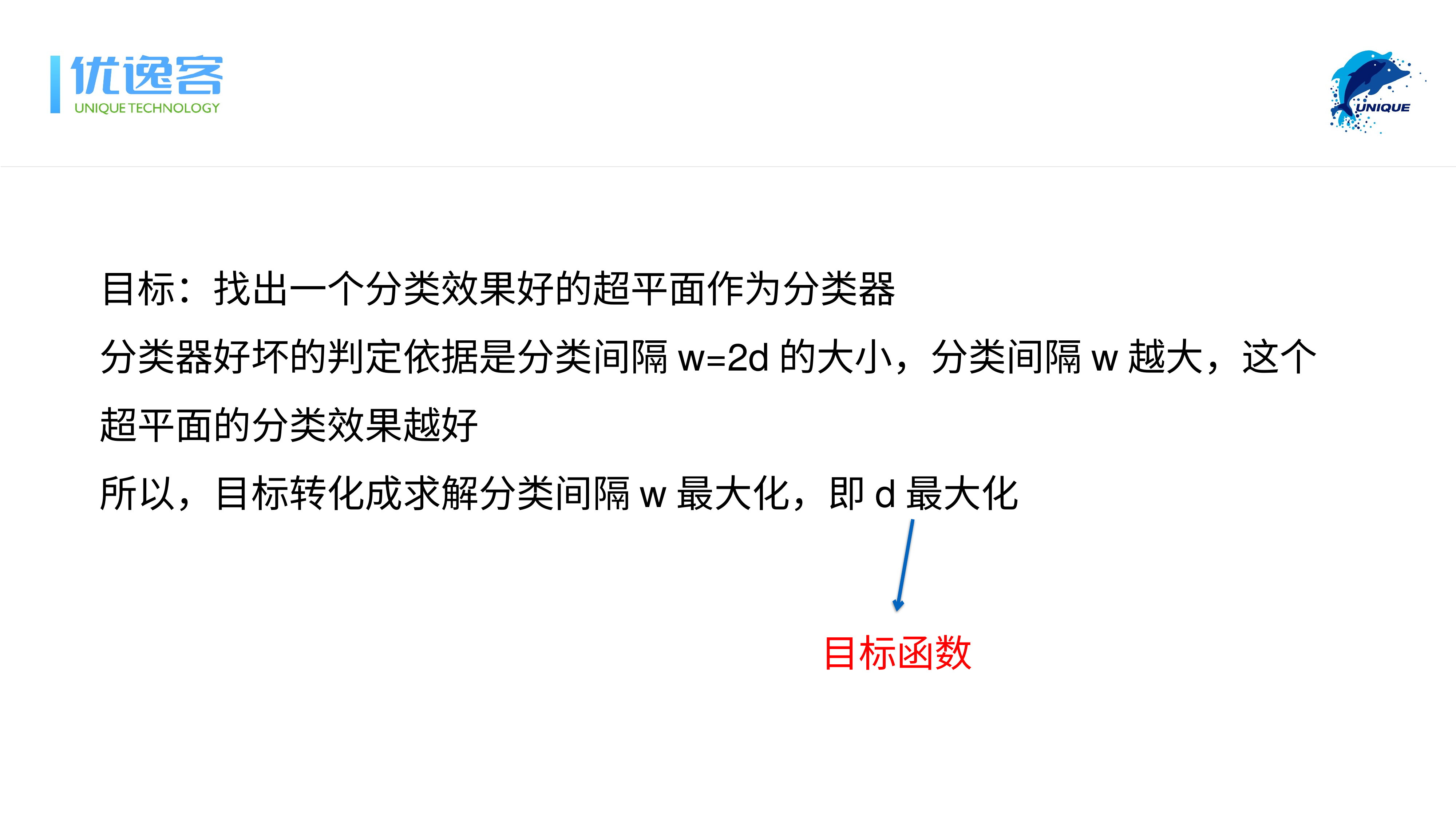

目标：找出一个分类效果好的超平面作为分类器
分类器好坏的判定依据是分类间隔w=2d的大小，分类间隔w越大，这个超平面的分类效果越好
所以，目标转化成求解分类间隔w最大化，即d最大化
目标函数